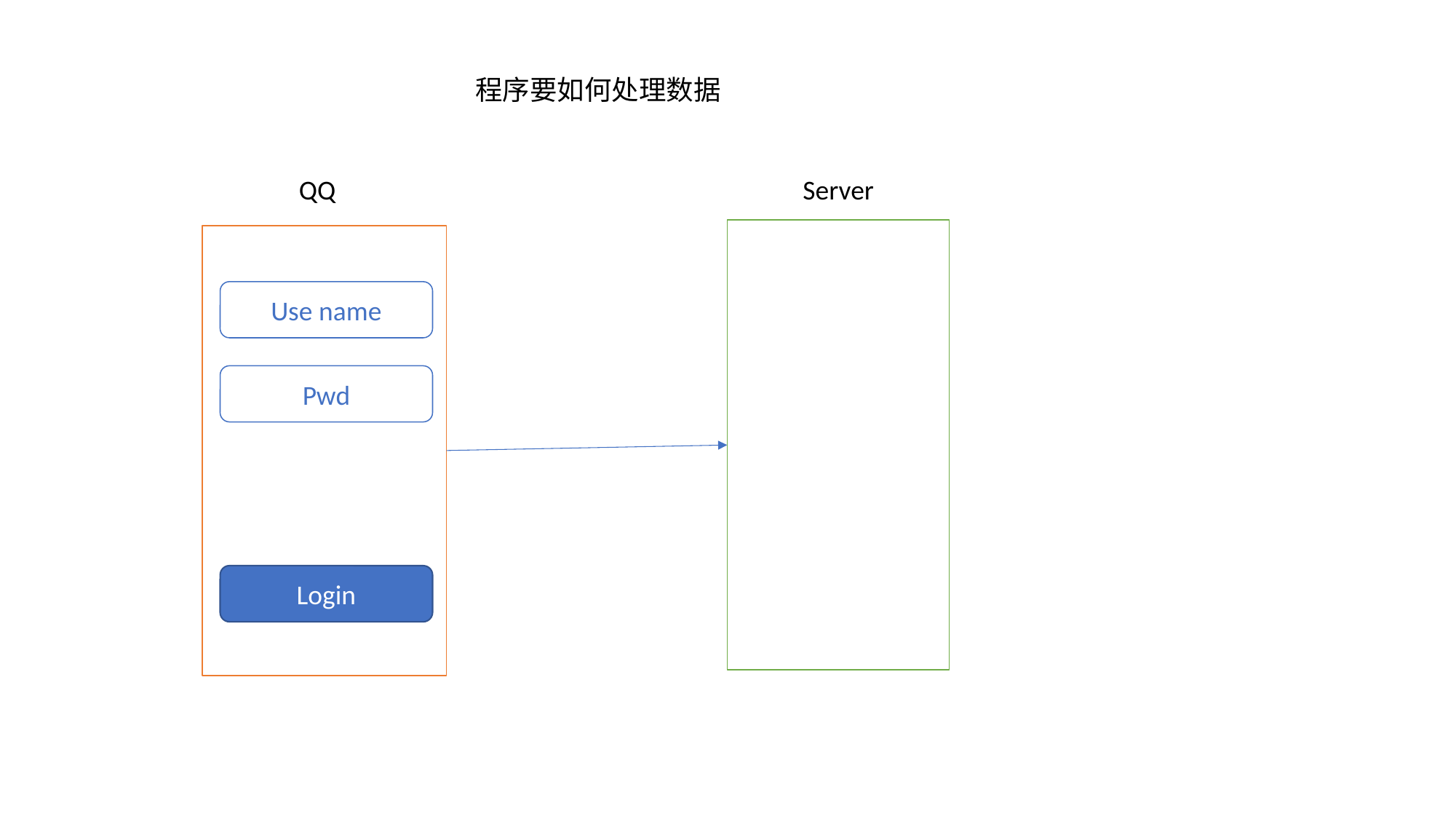

程序要如何处理数据
QQ
Server

Use name
Pwd
Login